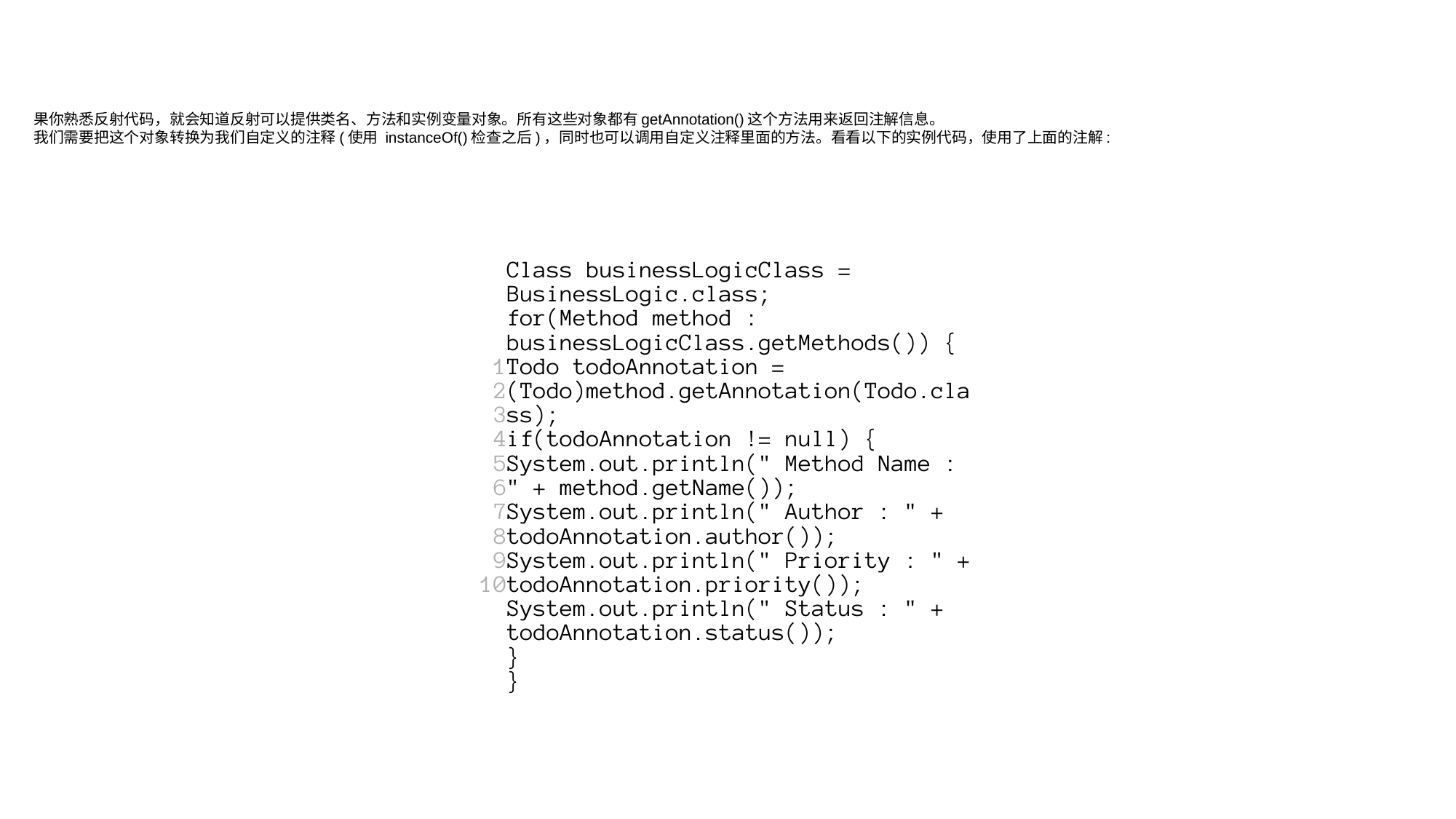

果你熟悉反射代码，就会知道反射可以提供类名、方法和实例变量对象。所有这些对象都有getAnnotation()这个方法用来返回注解信息。
我们需要把这个对象转换为我们自定义的注释(使用 instanceOf()检查之后)，同时也可以调用自定义注释里面的方法。看看以下的实例代码，使用了上面的注解:

| 1 2 3 4 5 6 7 8 9 10 | Class businessLogicClass = BusinessLogic.class; for(Method method : businessLogicClass.getMethods()) { Todo todoAnnotation = (Todo)method.getAnnotation(Todo.class); if(todoAnnotation != null) { System.out.println(" Method Name : " + method.getName()); System.out.println(" Author : " + todoAnnotation.author()); System.out.println(" Priority : " + todoAnnotation.priority()); System.out.println(" Status : " + todoAnnotation.status()); } } |
| --- | --- |